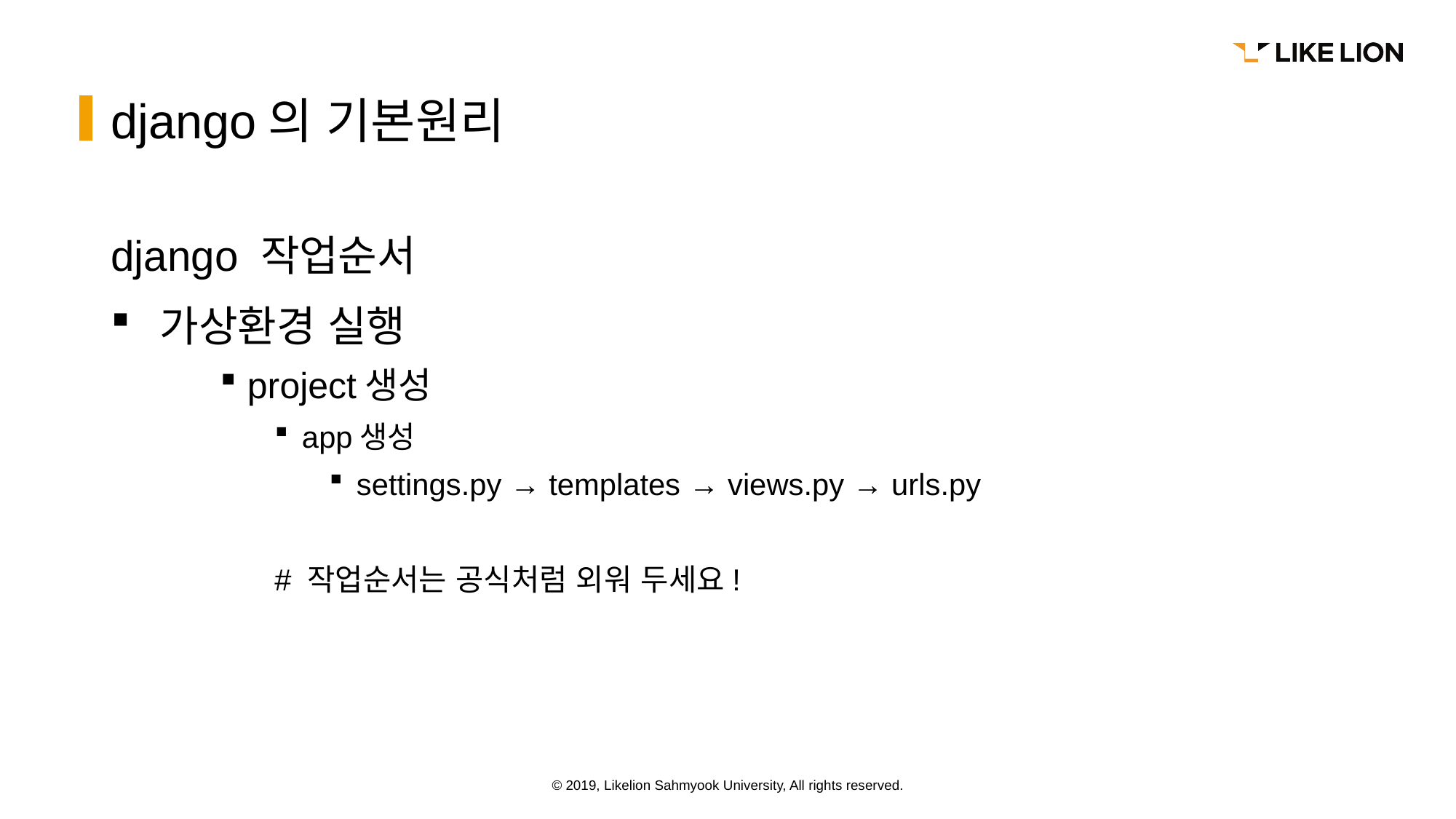

# django의 기본원리
django 작업순서
 가상환경 실행
project생성
app생성
settings.py → templates → views.py → urls.py

# 작업순서는 공식처럼 외워 두세요!